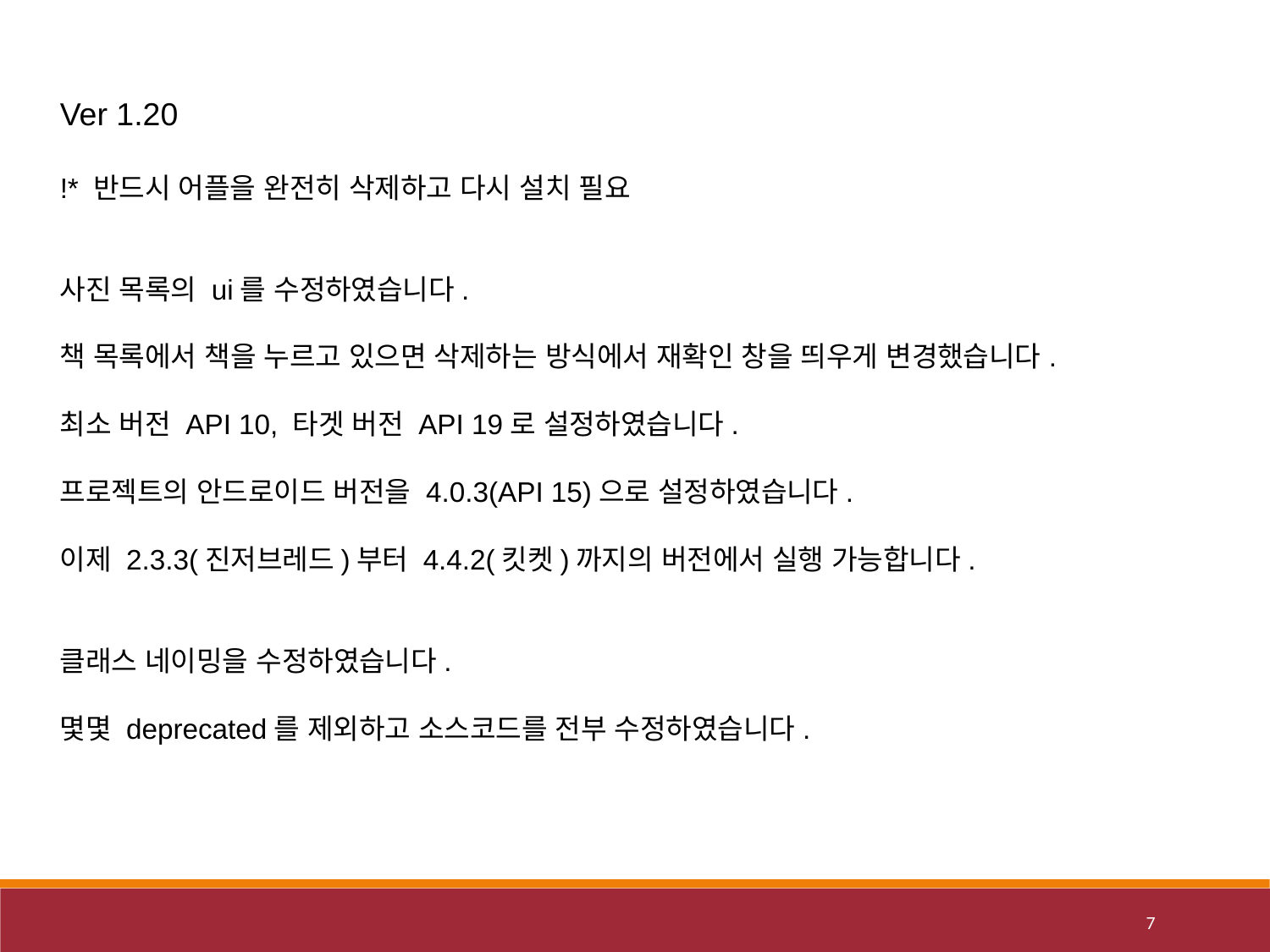

Ver 1.20

!* 반드시 어플을 완전히 삭제하고 다시 설치 필요

사진 목록의 ui를 수정하였습니다.

책 목록에서 책을 누르고 있으면 삭제하는 방식에서 재확인 창을 띄우게 변경했습니다.

최소 버전 API 10, 타겟 버전 API 19로 설정하였습니다.

프로젝트의 안드로이드 버전을 4.0.3(API 15)으로 설정하였습니다.

이제 2.3.3(진저브레드)부터 4.4.2(킷켓)까지의 버전에서 실행 가능합니다.

클래스 네이밍을 수정하였습니다.

몇몇 deprecated를 제외하고 소스코드를 전부 수정하였습니다.
7